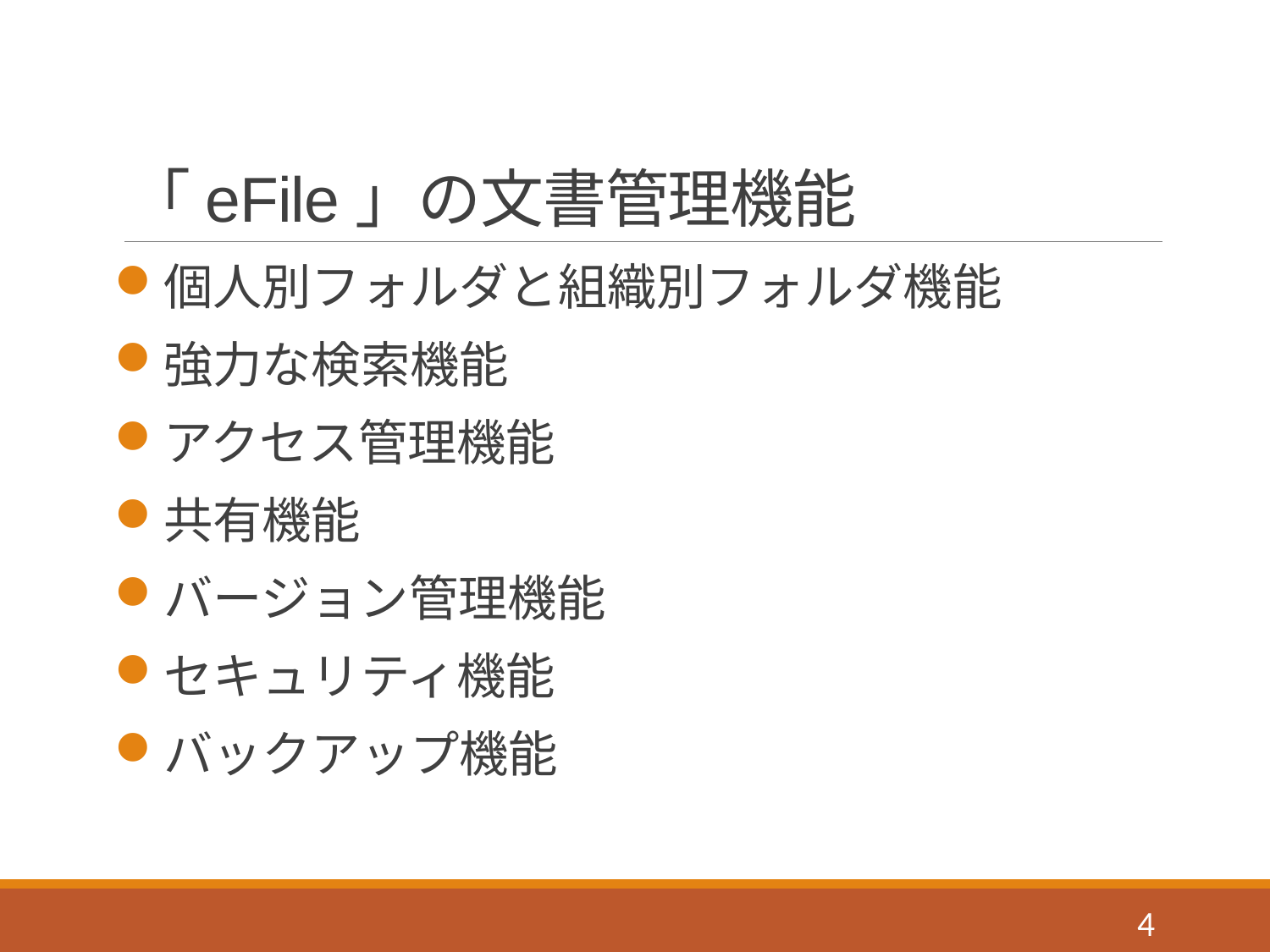

# 「eFile」の文書管理機能
個人別フォルダと組織別フォルダ機能
強力な検索機能
アクセス管理機能
共有機能
バージョン管理機能
セキュリティ機能
バックアップ機能
4